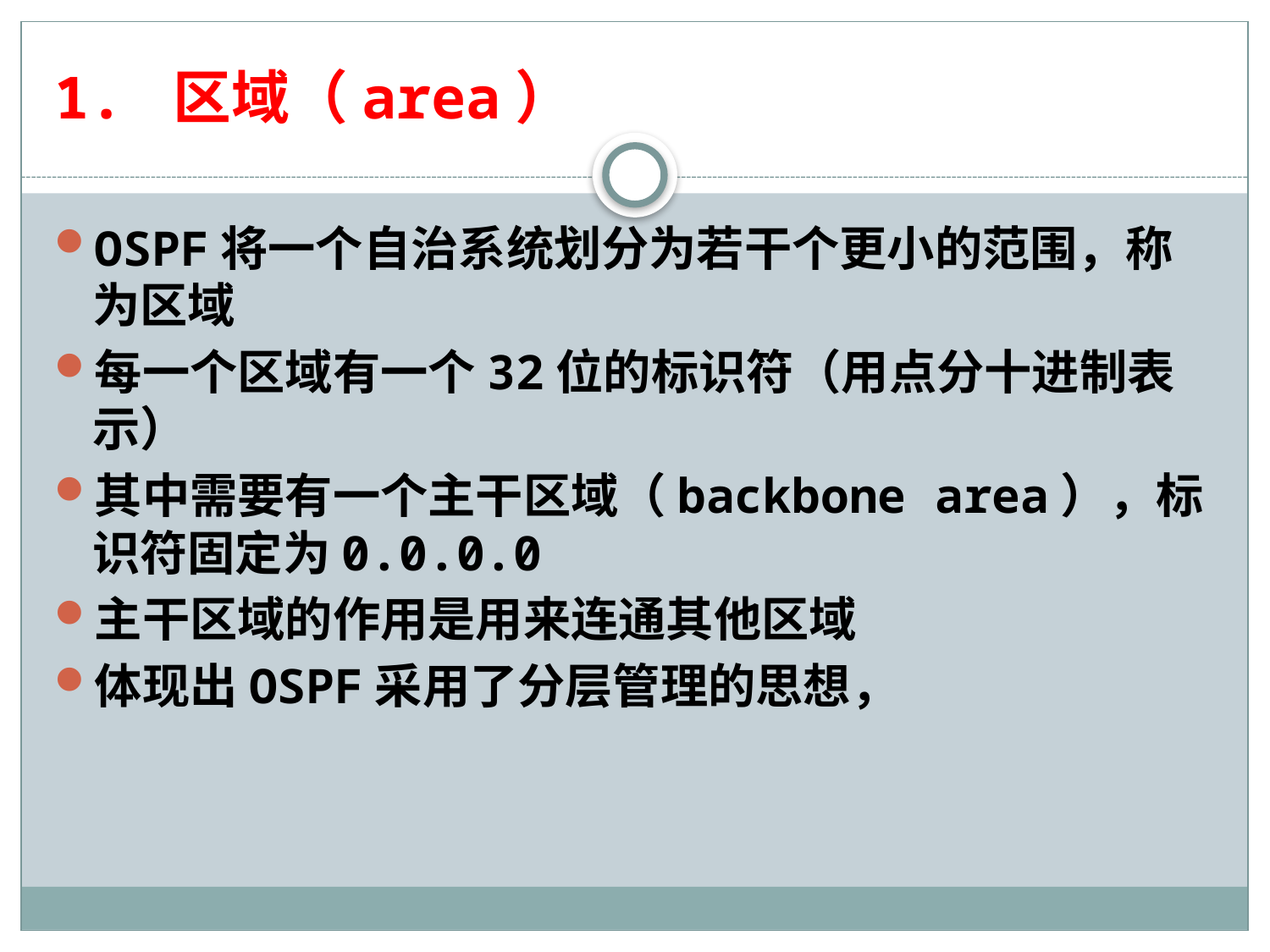

# 1. 区域（area）
OSPF将一个自治系统划分为若干个更小的范围，称为区域
每一个区域有一个32位的标识符（用点分十进制表示）
其中需要有一个主干区域（backbone area），标识符固定为0.0.0.0
主干区域的作用是用来连通其他区域
体现出OSPF采用了分层管理的思想，